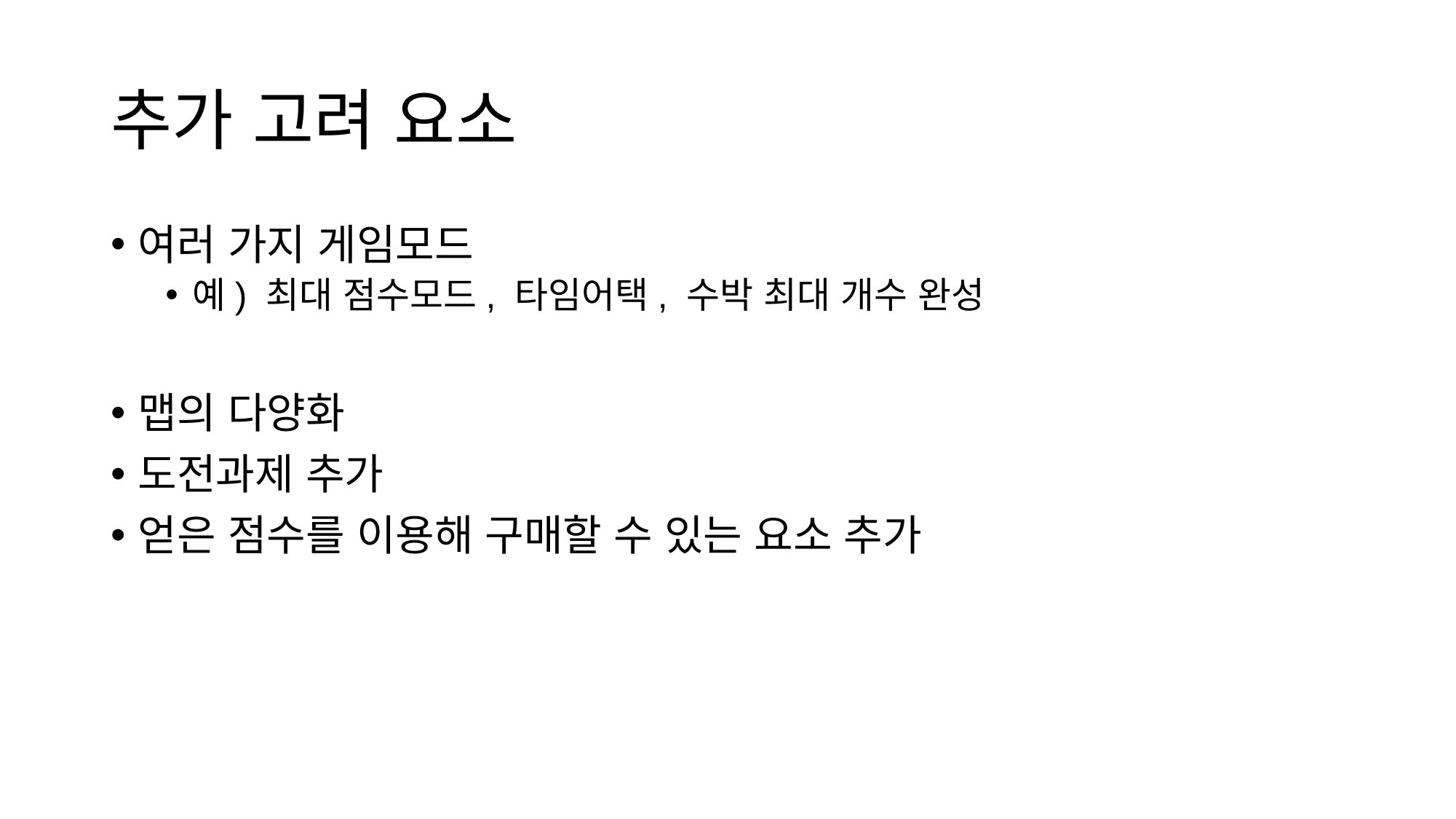

# 추가 고려 요소
여러 가지 게임모드
예) 최대 점수모드, 타임어택, 수박 최대 개수 완성

맵의 다양화
도전과제 추가
얻은 점수를 이용해 구매할 수 있는 요소 추가